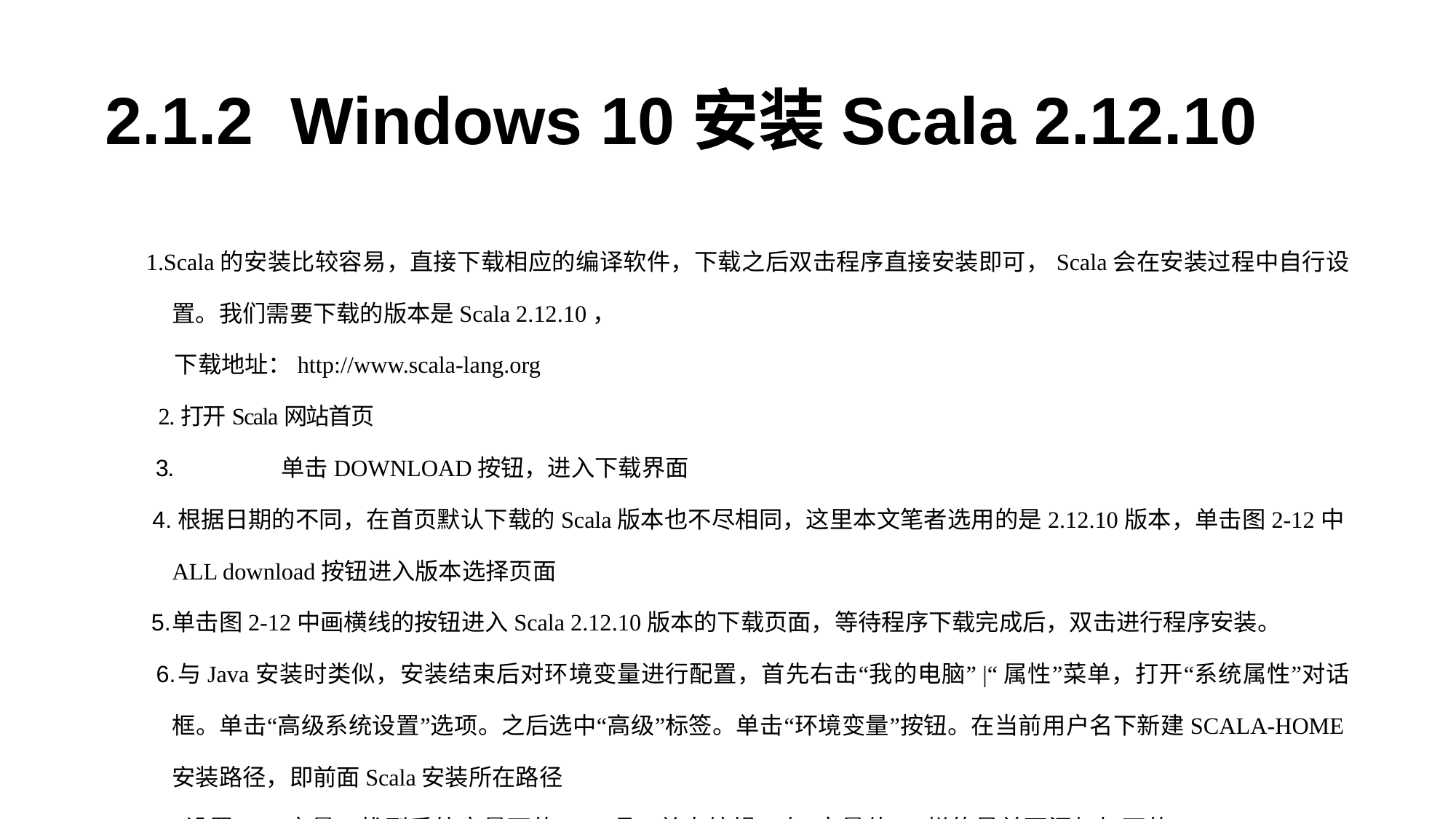

# 2.1.2  Windows 10安装Scala 2.12.10
        1.Scala的安装比较容易，直接下载相应的编译软件，下载之后双击程序直接安装即可，Scala会在安装过程中自行设置。我们需要下载的版本是Scala 2.12.10，
            下载地址：http://www.scala-lang.org
           2.打开Scala网站首页
         3.	单击DOWNLOAD按钮，进入下载界面
       4.根据日期的不同，在首页默认下载的Scala版本也不尽相同，这里本文笔者选用的是2.12.10版本，单击图2-12中ALL download按钮进入版本选择页面
       5.	单击图2-12中画横线的按钮进入Scala 2.12.10版本的下载页面，等待程序下载完成后，双击进行程序安装。
       6.	与Java安装时类似，安装结束后对环境变量进行配置，首先右击“我的电脑”|“属性”菜单，打开“系统属性”对话框。单击“高级系统设置”选项。之后选中“高级”标签。单击“环境变量”按钮。在当前用户名下新建SCALA-HOME安装路径，即前面Scala安装所在路径
       7.设置path变量：找到系统变量下的path项，单击编辑。在“变量值”一栏的最前面添加如下的“%scala_Home%\bin;”。
        8.跟前面运行Java命令一样，还是通过在“运行”对话框输入cmd命令打开命令控制台。